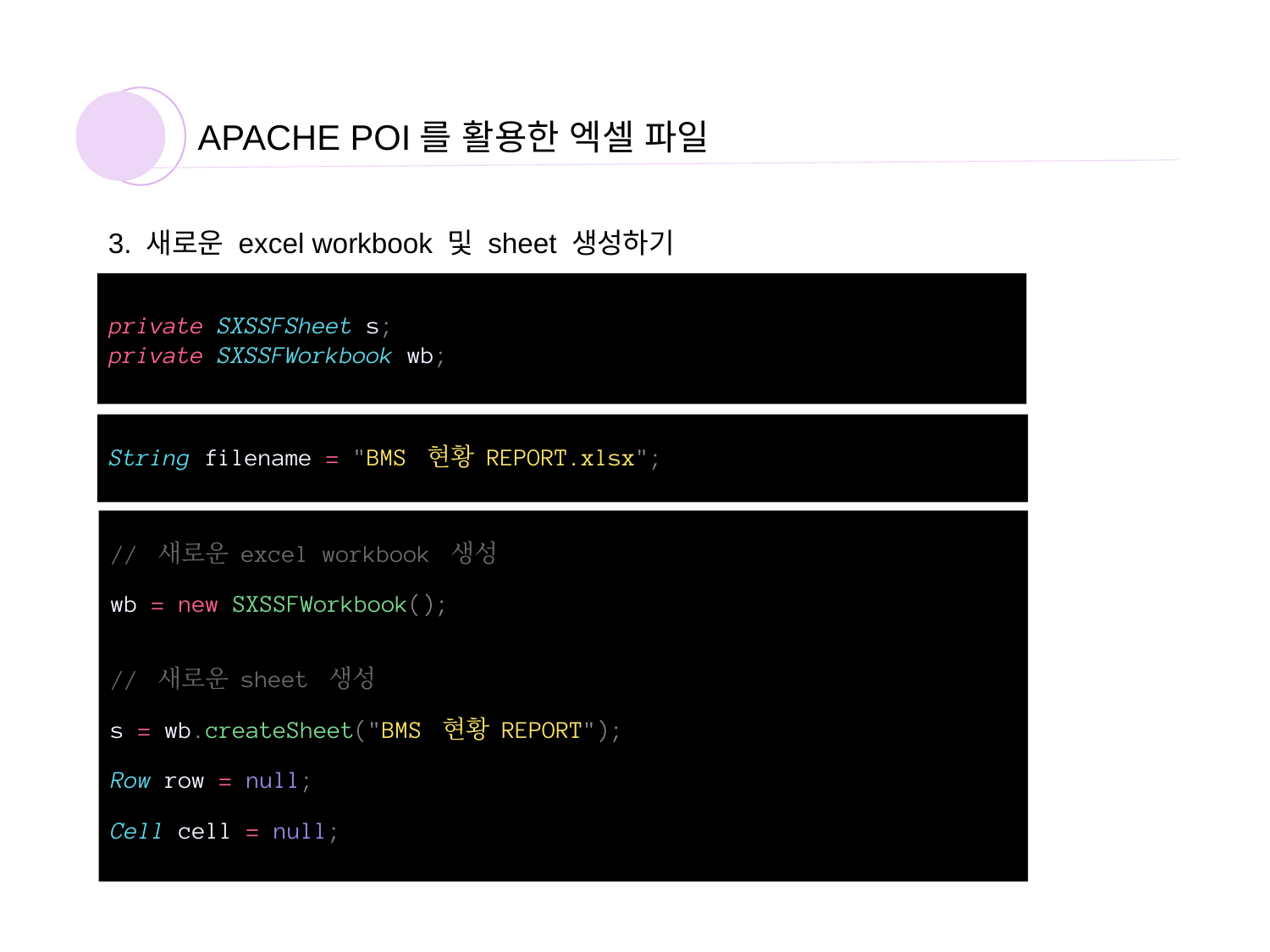

APACHE POI를 활용한 엑셀 파일
3. 새로운 excel workbook 및 sheet 생성하기

private SXSSFSheet s;
private SXSSFWorkbook wb;

String filename = "BMS 현황 REPORT.xlsx";

// 새로운 excel workbook 생성

wb = new SXSSFWorkbook();

// 새로운 sheet 생성

s = wb.createSheet("BMS 현황 REPORT");

Row row = null;

Cell cell = null;